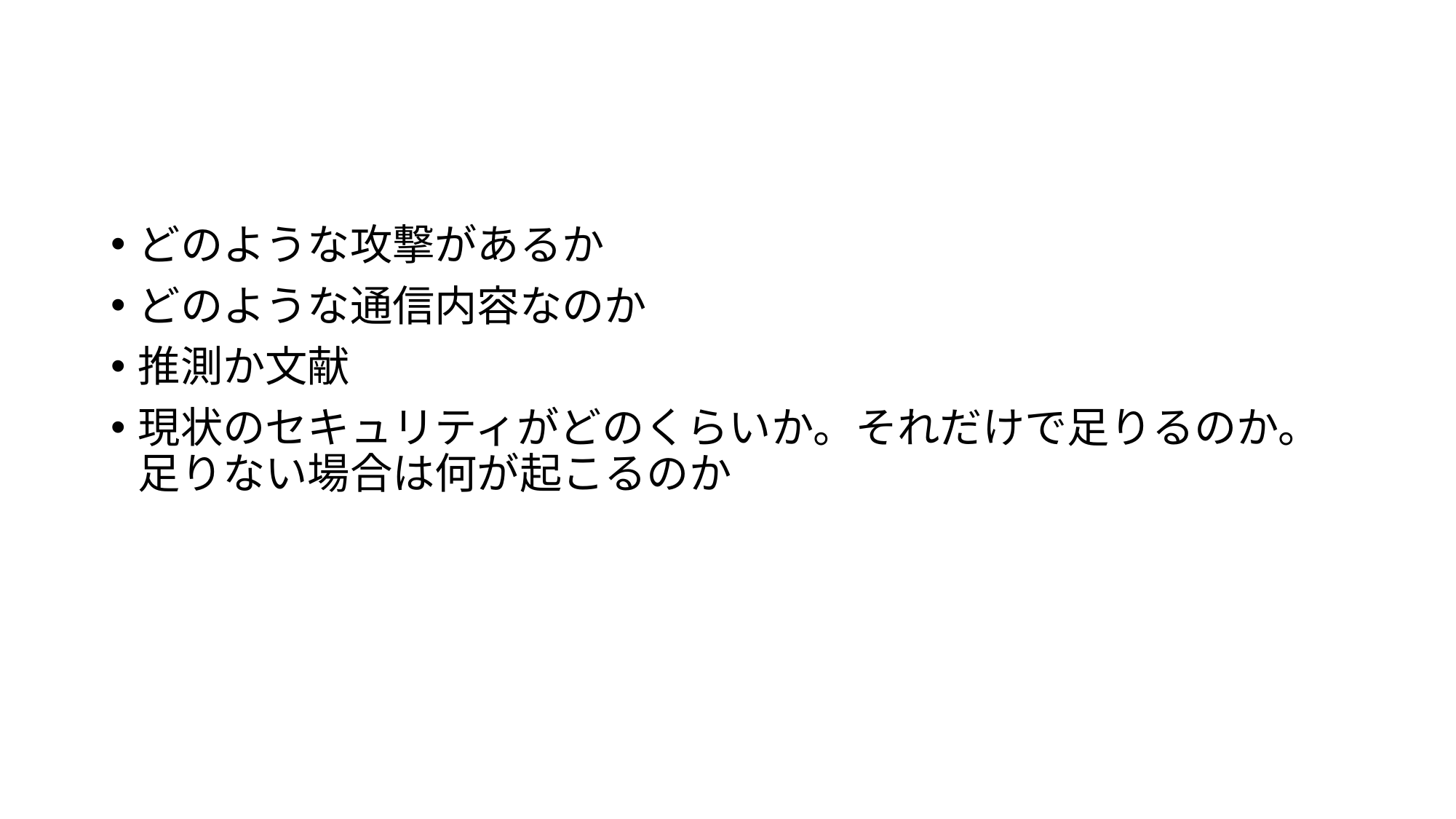

#
どのような攻撃があるか
どのような通信内容なのか
推測か文献
現状のセキュリティがどのくらいか。それだけで足りるのか。足りない場合は何が起こるのか